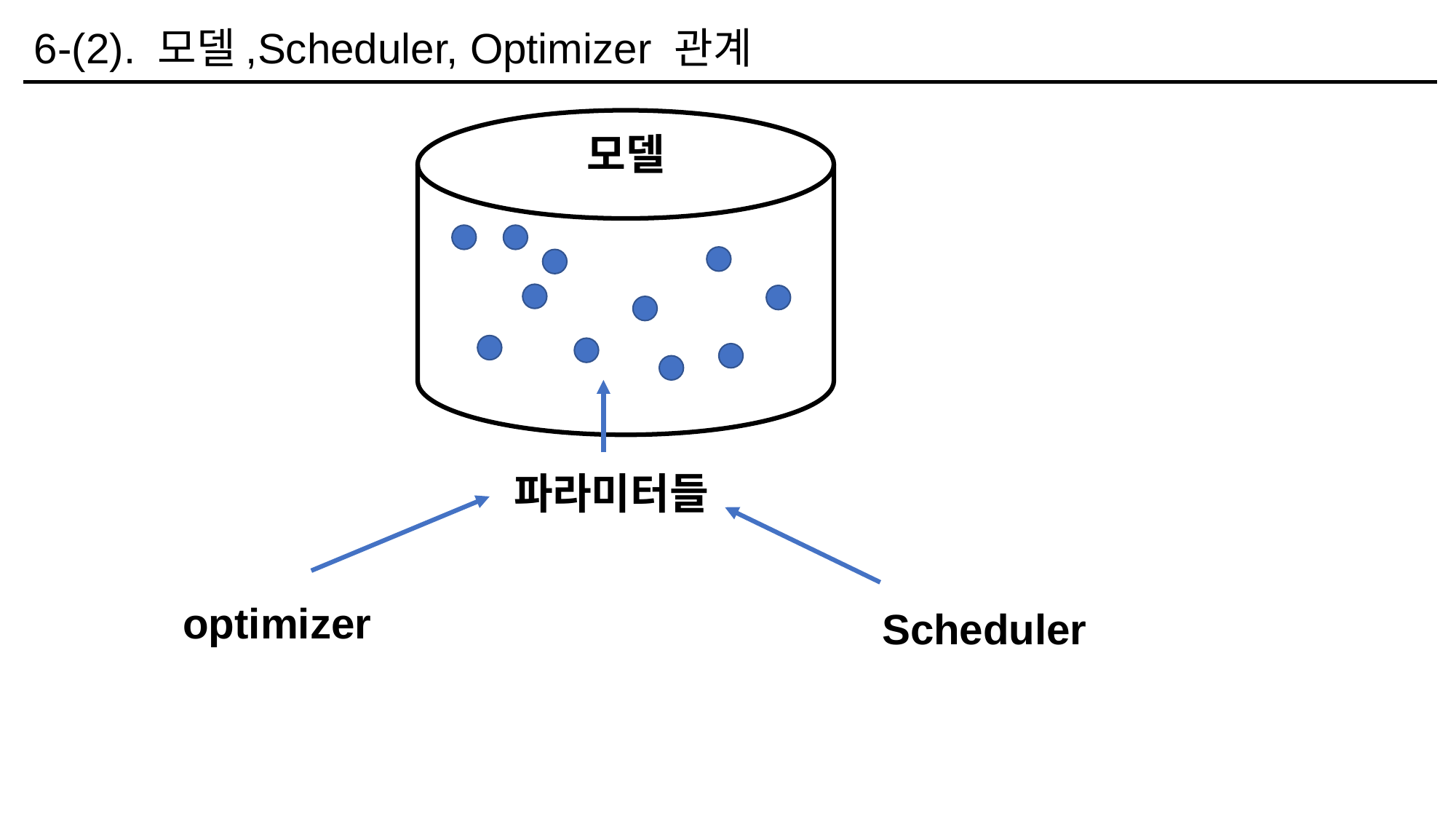

6-(2). 모델,Scheduler, Optimizer 관계

모델

파라미터들
optimizer
Scheduler